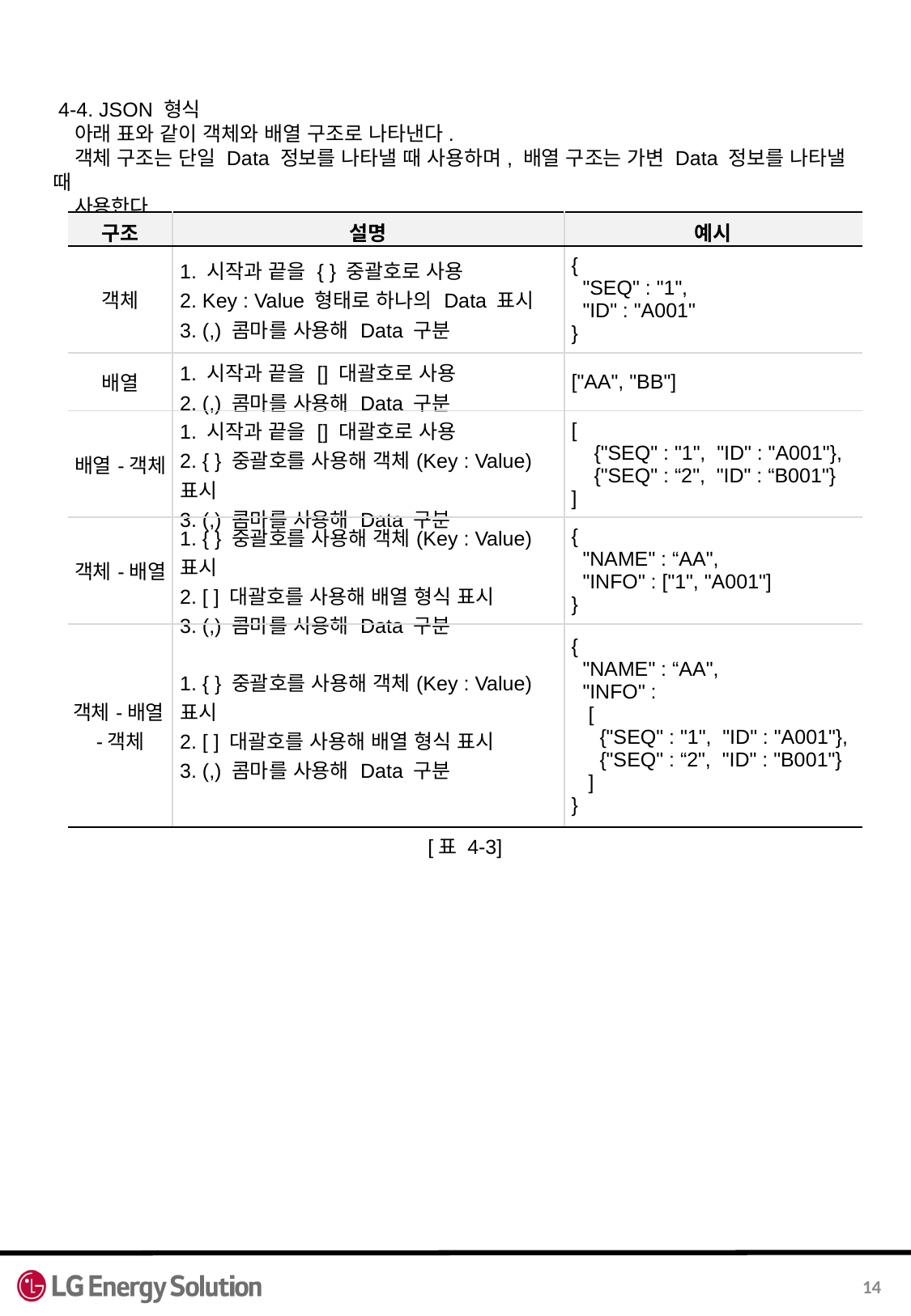

4-4. JSON 형식
   아래 표와 같이 객체와 배열 구조로 나타낸다.
   객체 구조는 단일 Data 정보를 나타낼 때 사용하며, 배열 구조는 가변 Data 정보를 나타낼 때
   사용한다.

| 구조 | 설명 | 예시 |
| --- | --- | --- |
| 객체 | 1. 시작과 끝을 { } 중괄호로 사용 2. Key : Value 형태로 하나의 Data 표시 3. (,) 콤마를 사용해 Data 구분 | { "SEQ" : "1", "ID" : "A001" } |
| 배열 | 1. 시작과 끝을 [] 대괄호로 사용 2. (,) 콤마를 사용해 Data 구분 | ["AA", "BB"] |
| 배열-객체 | 1. 시작과 끝을 [] 대괄호로 사용 2. { } 중괄호를 사용해 객체(Key : Value) 표시 3. (,) 콤마를 사용해 Data 구분 | [ {"SEQ" : "1", "ID" : "A001"}, {"SEQ" : “2", "ID" : “B001"} ] |
| 객체-배열 | 1. { } 중괄호를 사용해 객체(Key : Value) 표시 2. [ ] 대괄호를 사용해 배열 형식 표시 3. (,) 콤마를 사용해 Data 구분 | { "NAME" : “AA", "INFO" : ["1", "A001"] } |
| 객체-배열-객체 | 1. { } 중괄호를 사용해 객체(Key : Value) 표시 2. [ ] 대괄호를 사용해 배열 형식 표시 3. (,) 콤마를 사용해 Data 구분 | { "NAME" : “AA", "INFO" : [ {"SEQ" : "1", "ID" : "A001"}, {"SEQ" : “2", "ID" : "B001"} ] } |
[표 4-3]
14